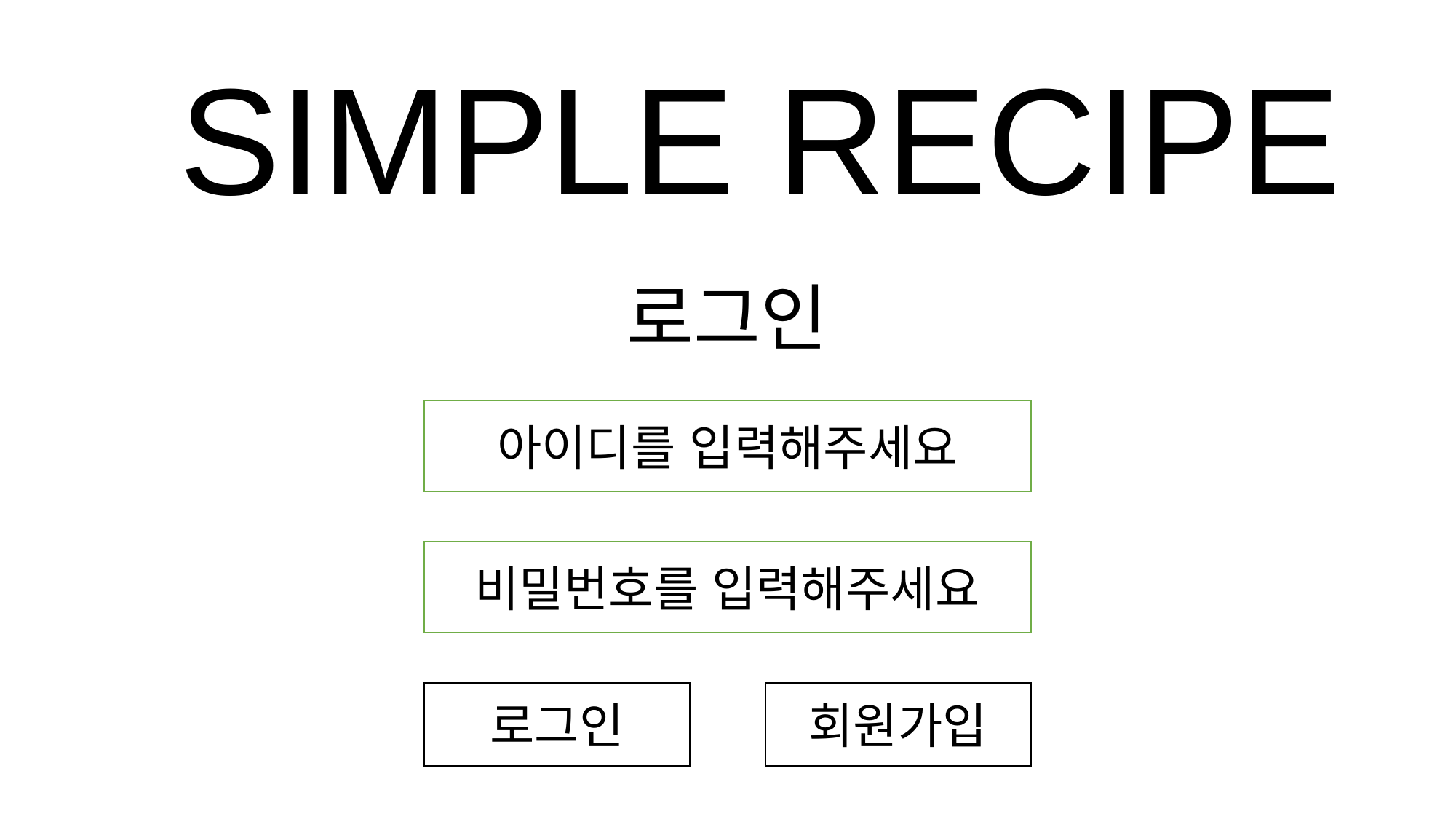

SIMPLE RECIPE
로그인
아이디를 입력해주세요
비밀번호를 입력해주세요
로그인
회원가입